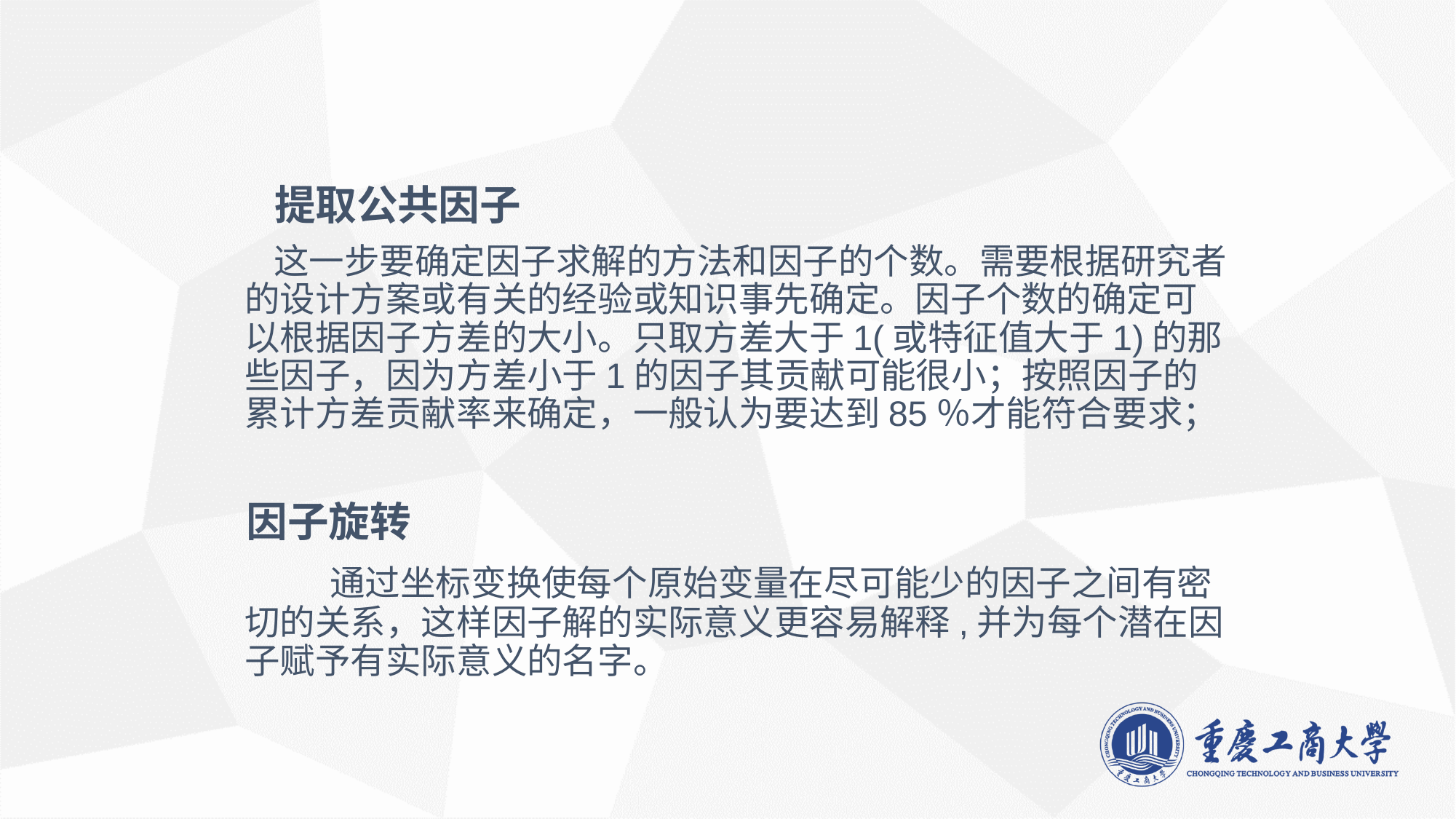

提取公共因子
      这一步要确定因子求解的方法和因子的个数。需要根据研究者的设计方案或有关的经验或知识事先确定。因子个数的确定可以根据因子方差的大小。只取方差大于1(或特征值大于1)的那些因子，因为方差小于1的因子其贡献可能很小；按照因子的累计方差贡献率来确定，一般认为要达到85％才能符合要求；

  因子旋转
           通过坐标变换使每个原始变量在尽可能少的因子之间有密切的关系，这样因子解的实际意义更容易解释,并为每个潜在因子赋予有实际意义的名字。